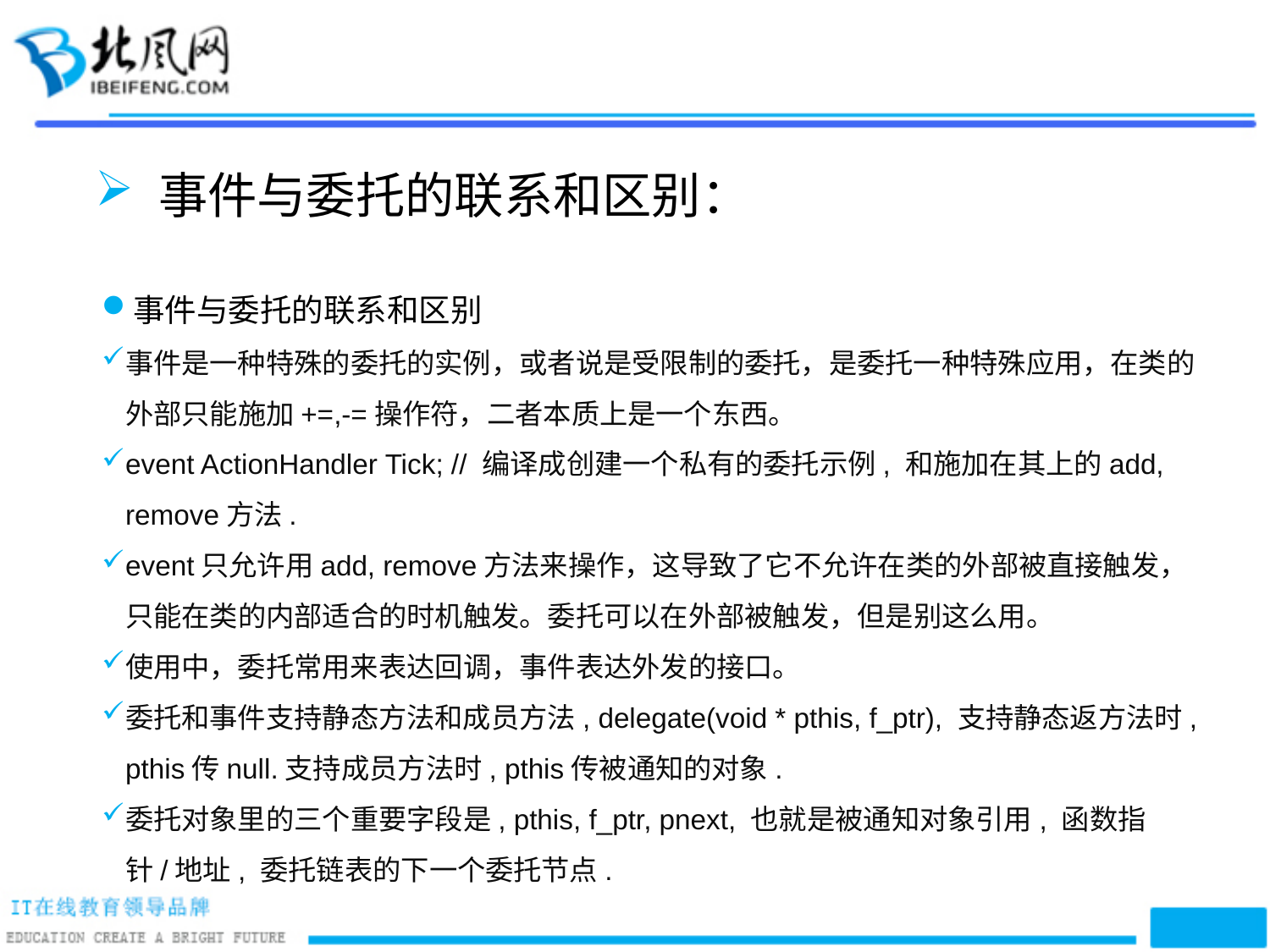

事件与委托的联系和区别：
事件与委托的联系和区别
事件是一种特殊的委托的实例，或者说是受限制的委托，是委托一种特殊应用，在类的外部只能施加+=,-=操作符，二者本质上是一个东西。
event ActionHandler Tick; // 编译成创建一个私有的委托示例, 和施加在其上的add, remove方法.
event只允许用add, remove方法来操作，这导致了它不允许在类的外部被直接触发，只能在类的内部适合的时机触发。委托可以在外部被触发，但是别这么用。
使用中，委托常用来表达回调，事件表达外发的接口。
委托和事件支持静态方法和成员方法, delegate(void * pthis, f_ptr), 支持静态返方法时, pthis传null.支持成员方法时, pthis传被通知的对象.
委托对象里的三个重要字段是, pthis, f_ptr, pnext, 也就是被通知对象引用, 函数指针/地址, 委托链表的下一个委托节点.